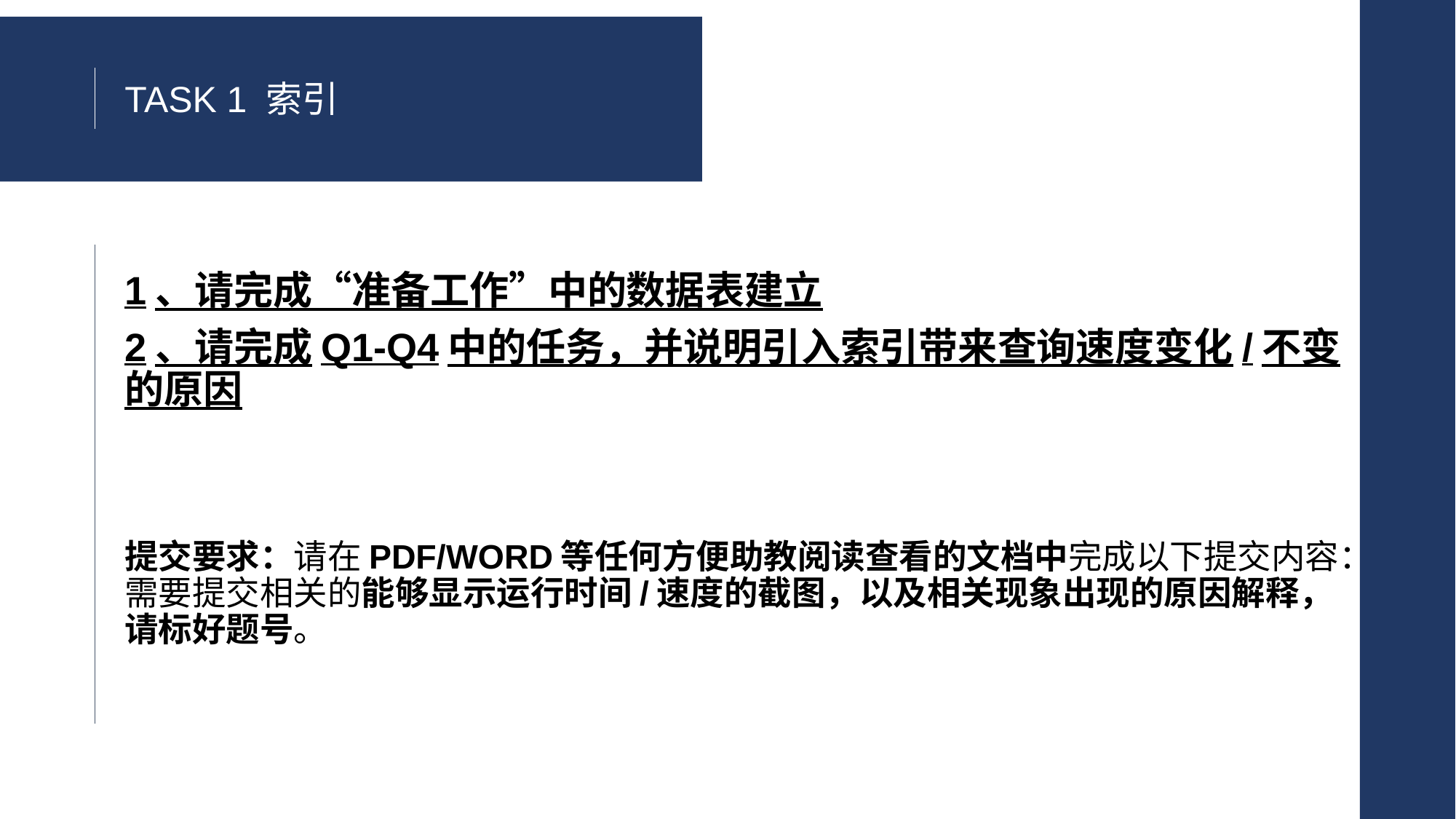

TASK 1 索引
1、请完成“准备工作”中的数据表建立
2、请完成Q1-Q4中的任务，并说明引入索引带来查询速度变化/不变的原因

提交要求：请在PDF/WORD等任何方便助教阅读查看的文档中完成以下提交内容：需要提交相关的能够显示运行时间/速度的截图，以及相关现象出现的原因解释，请标好题号。